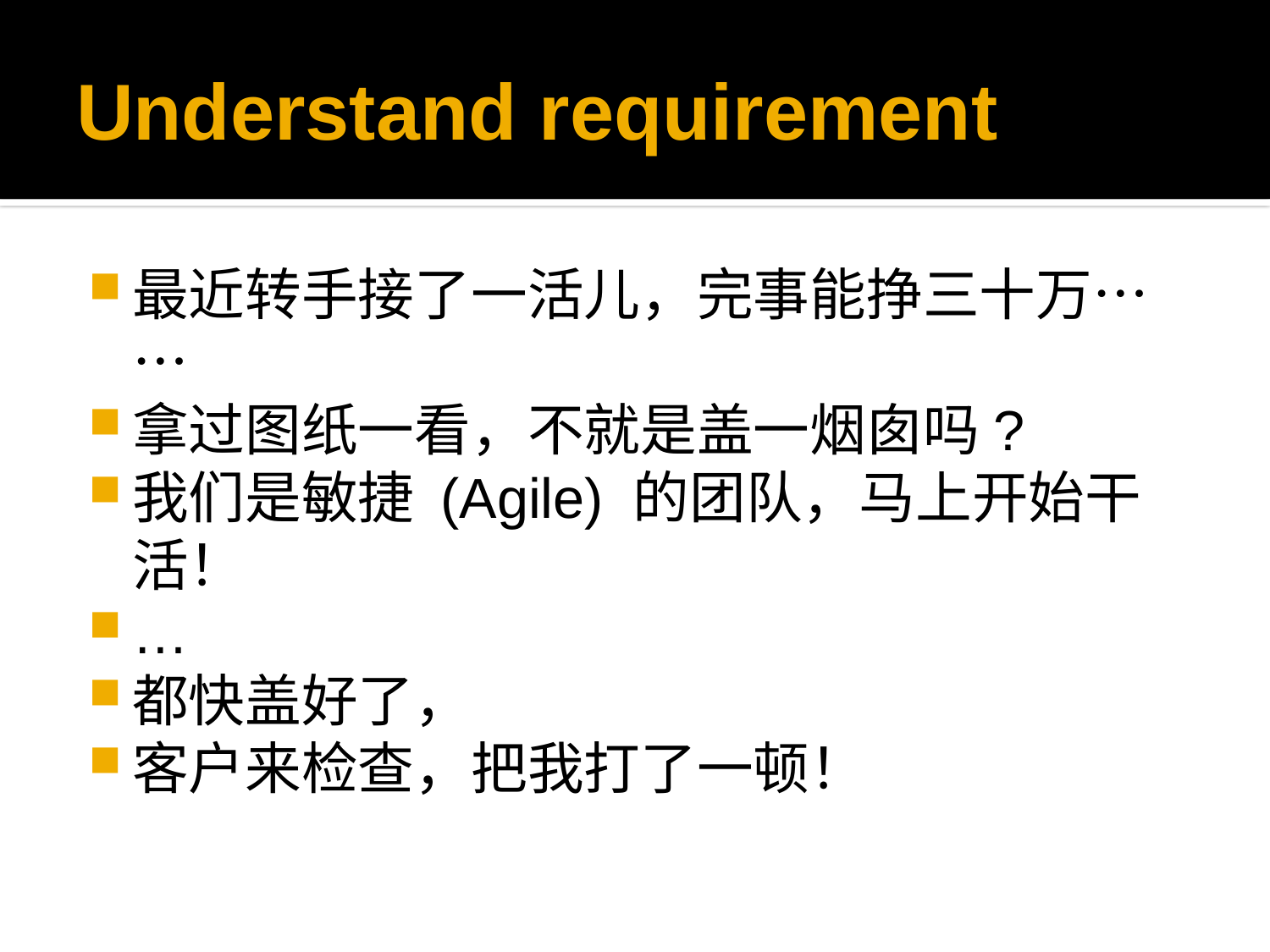

# Understand requirement
最近转手接了一活儿，完事能挣三十万……
拿过图纸一看，不就是盖一烟囱吗?
我们是敏捷 (Agile) 的团队，马上开始干活！
…
都快盖好了，
客户来检查，把我打了一顿！